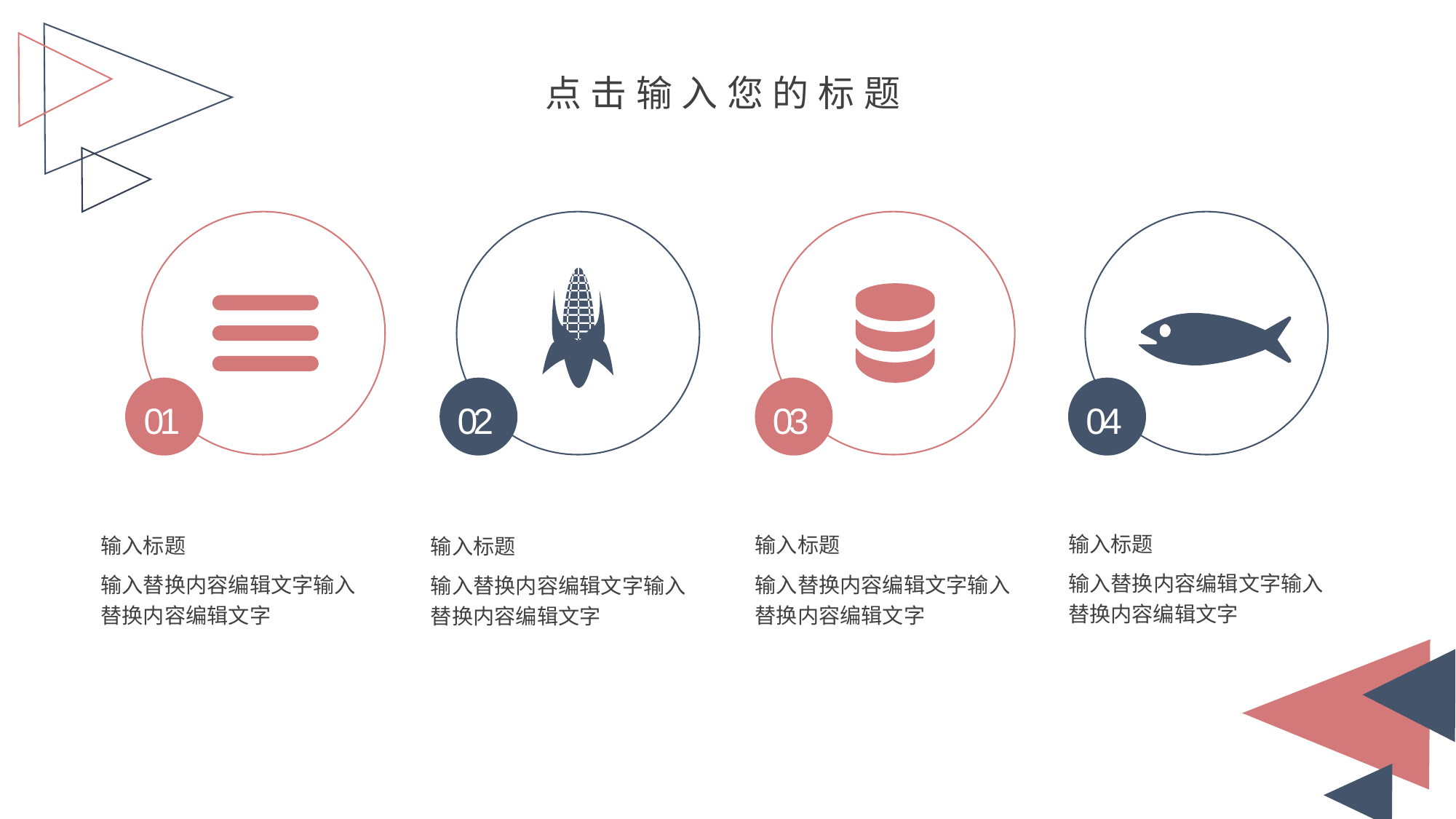

点击输入您的标题

01

02

03

04
输入标题
输入标题
输入标题
输入标题
输入替换内容编辑文字输入替换内容编辑文字
输入替换内容编辑文字输入替换内容编辑文字
输入替换内容编辑文字输入替换内容编辑文字
输入替换内容编辑文字输入替换内容编辑文字